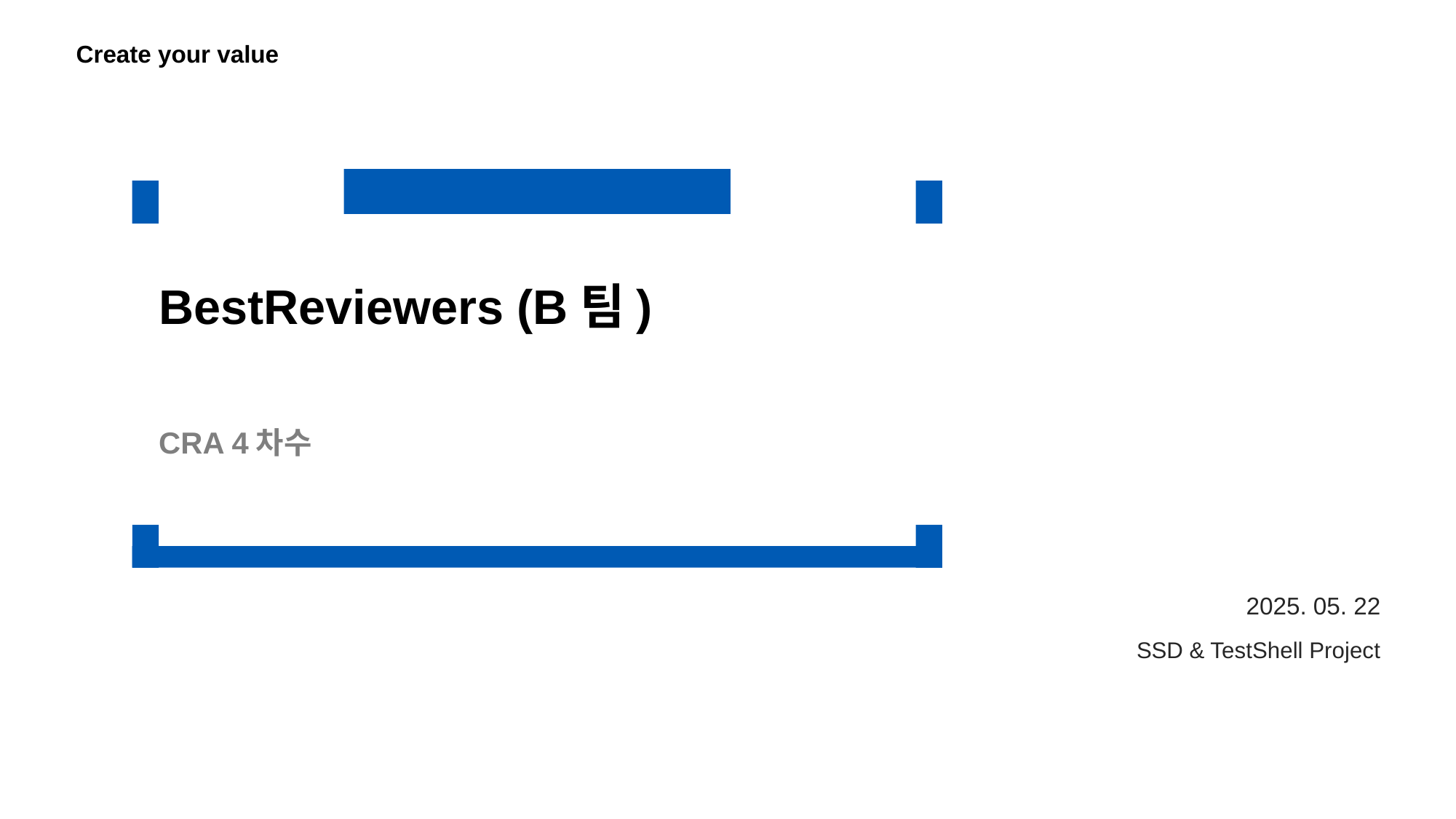

BestReviewers (B팀)
CRA 4차수
2025. 05. 22
SSD & TestShell Project